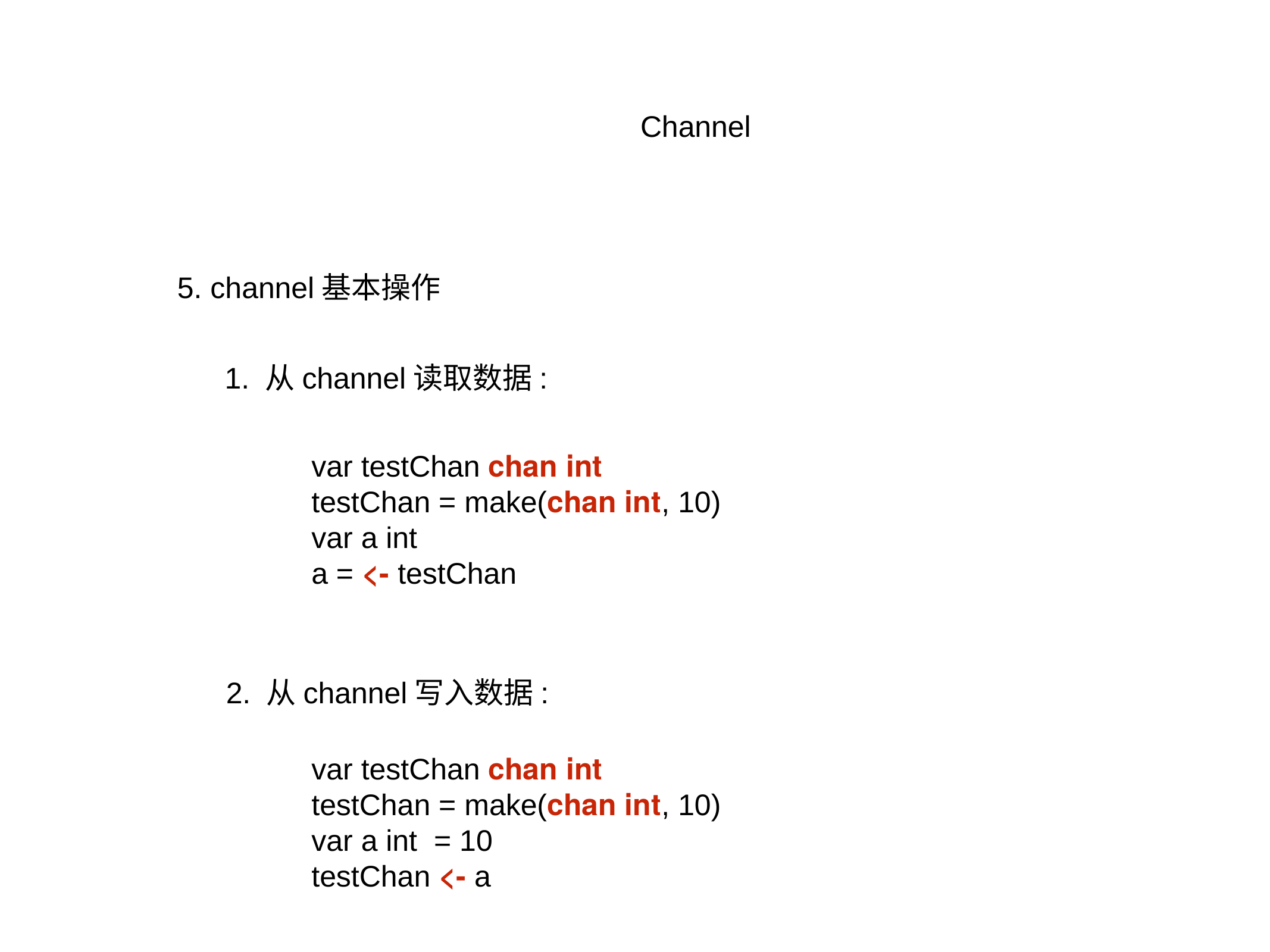

Channel
5. channel基本操作
1. 从channel读取数据:
var testChan chan int
testChan = make(chan int, 10)
var a int
a = <- testChan
2. 从channel写入数据:
var testChan chan int
testChan = make(chan int, 10)
var a int  = 10
testChan <- a